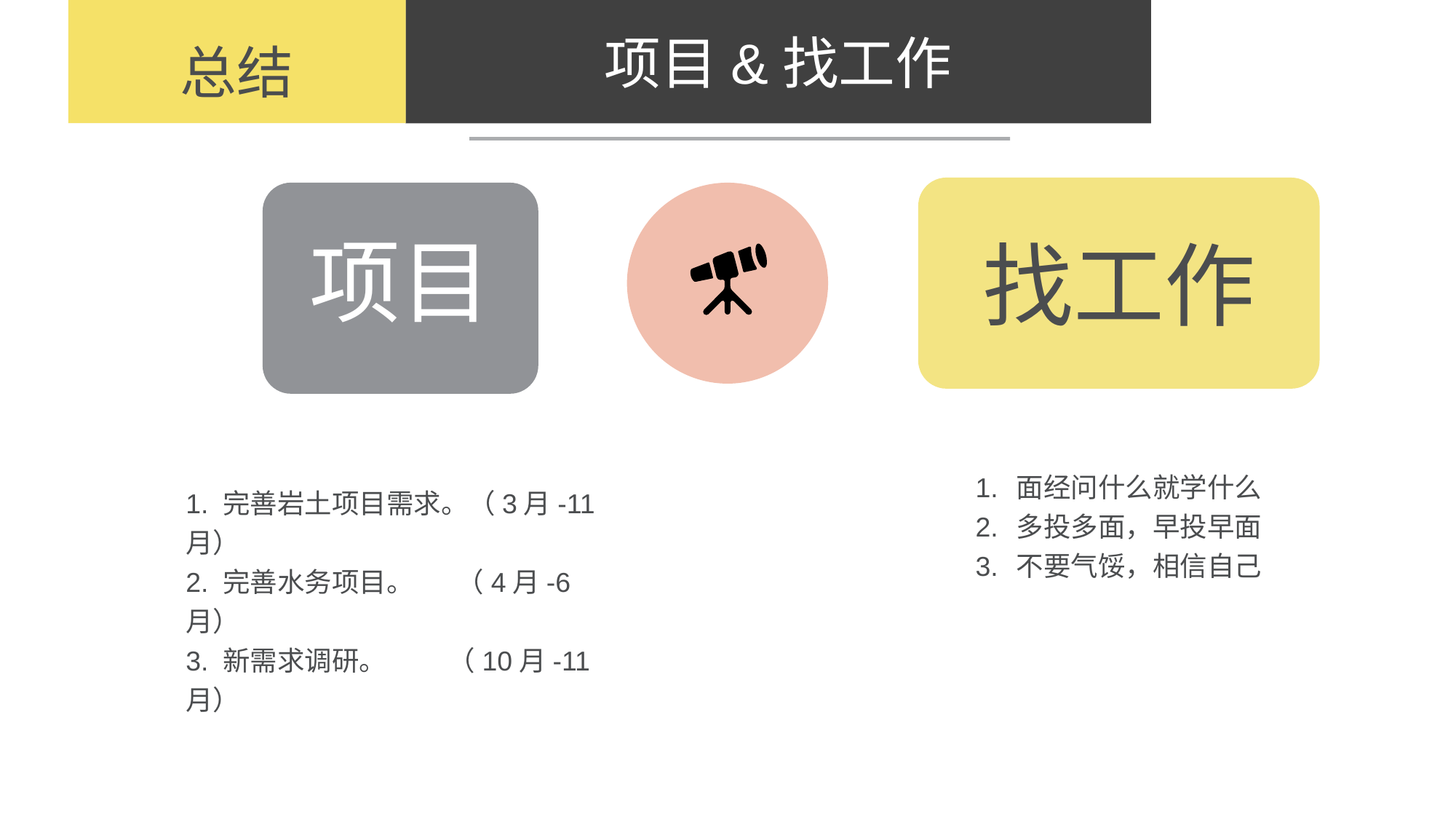

项目&找工作

PART 1
总结
请输入你的标题

找工作

项目

面经问什么就学什么
多投多面，早投早面
不要气馁，相信自己

1. 完善岩土项目需求。（3月-11月）
2. 完善水务项目。       （4月-6月）
3. 新需求调研。          （10月-11月）